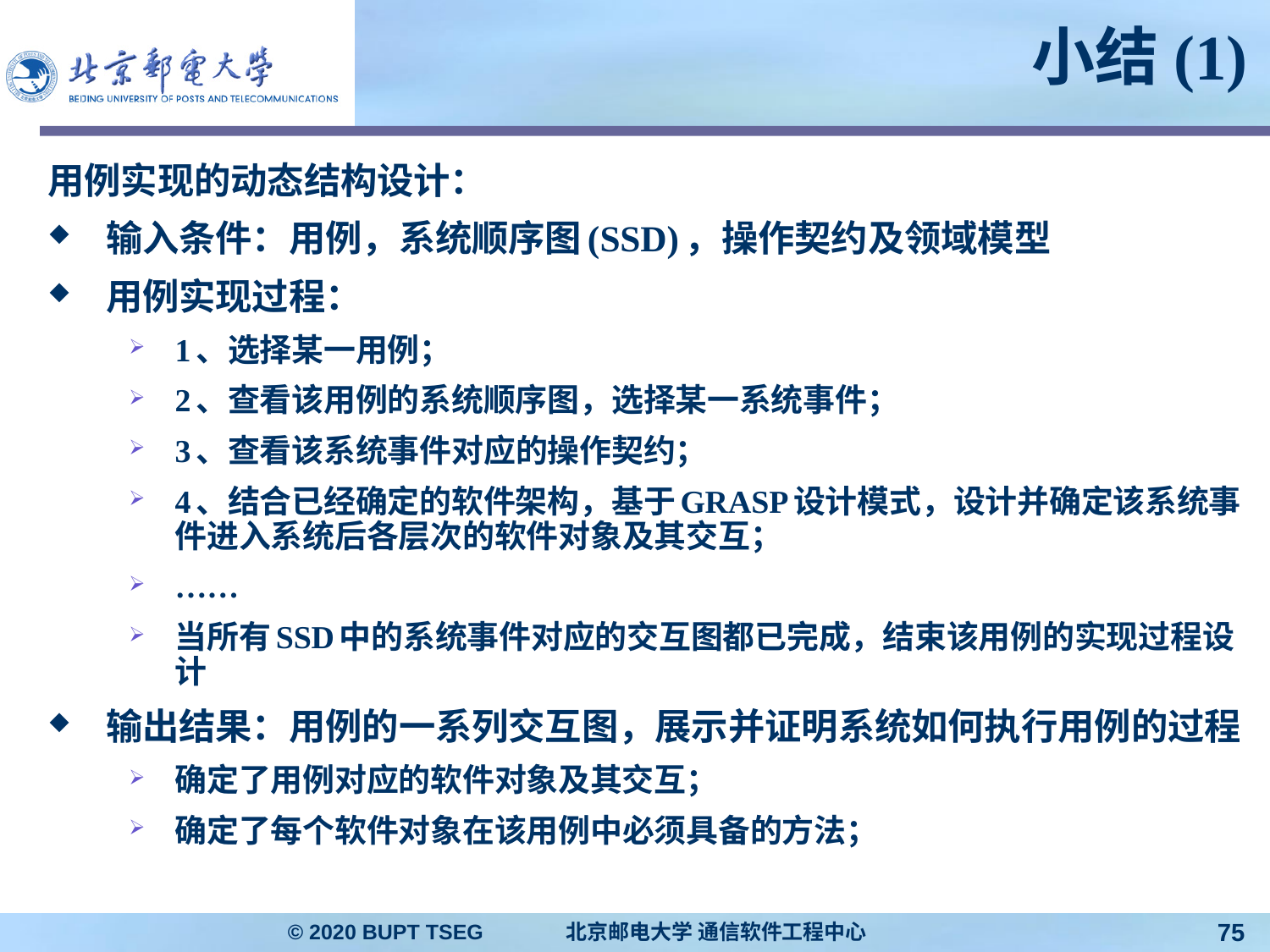

# 小结(1)
用例实现的动态结构设计：
输入条件：用例，系统顺序图(SSD)，操作契约及领域模型
用例实现过程：
1、选择某一用例；
2、查看该用例的系统顺序图，选择某一系统事件；
3、查看该系统事件对应的操作契约；
4、结合已经确定的软件架构，基于GRASP设计模式，设计并确定该系统事件进入系统后各层次的软件对象及其交互；
……
当所有SSD中的系统事件对应的交互图都已完成，结束该用例的实现过程设计
输出结果：用例的一系列交互图，展示并证明系统如何执行用例的过程
确定了用例对应的软件对象及其交互；
确定了每个软件对象在该用例中必须具备的方法；

© 2020 BUPT TSEG             北京邮电大学 通信软件工程中心